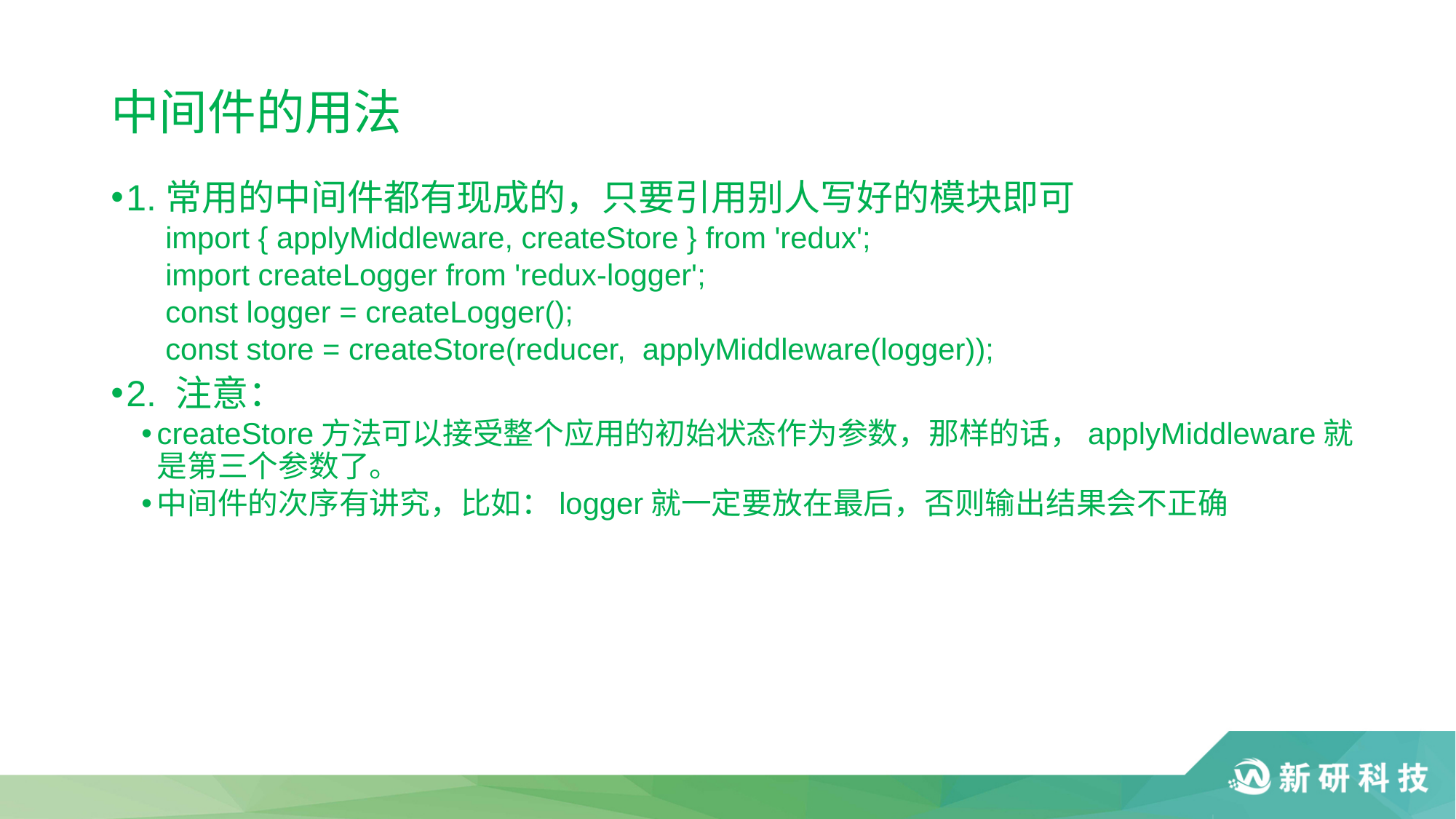

# 中间件的用法
1.常用的中间件都有现成的，只要引用别人写好的模块即可
import { applyMiddleware, createStore } from 'redux';
import createLogger from 'redux-logger';
const logger = createLogger();
const store = createStore(reducer,  applyMiddleware(logger));
2. 注意：
createStore方法可以接受整个应用的初始状态作为参数，那样的话，applyMiddleware就是第三个参数了。
中间件的次序有讲究，比如：logger就一定要放在最后，否则输出结果会不正确